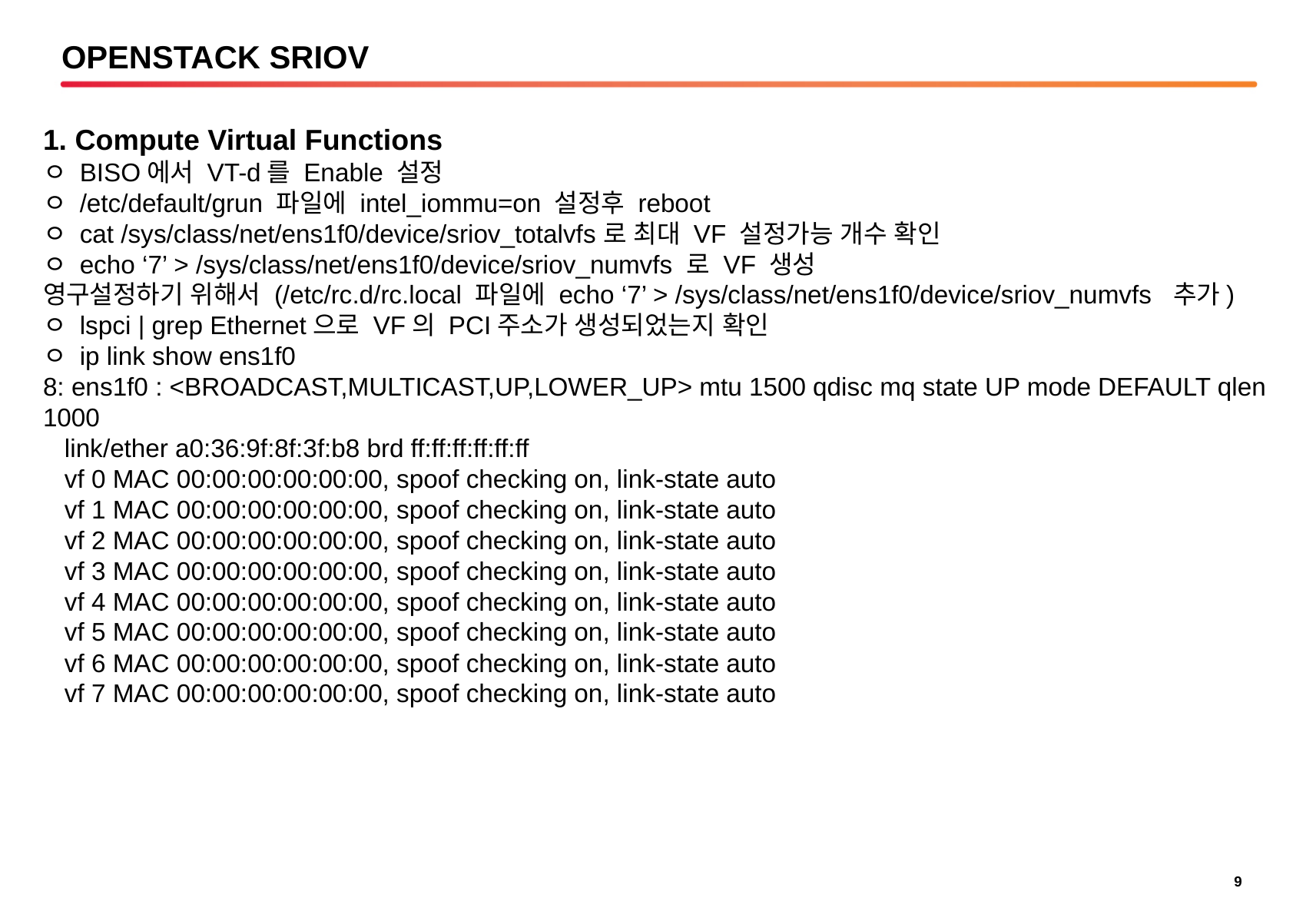

# OPENSTACK SRIOV
1. Compute Virtual Functions
ㅇ BISO에서 VT-d를 Enable 설정
ㅇ /etc/default/grun 파일에 intel_iommu=on 설정후 reboot
ㅇ cat /sys/class/net/ens1f0/device/sriov_totalvfs로 최대 VF 설정가능 개수 확인
ㅇ echo ‘7’ > /sys/class/net/ens1f0/device/sriov_numvfs 로 VF 생성
영구설정하기 위해서 (/etc/rc.d/rc.local 파일에 echo ‘7’ > /sys/class/net/ens1f0/device/sriov_numvfs  추가)
ㅇ lspci | grep Ethernet으로 VF의 PCI주소가 생성되었는지 확인
ㅇ ip link show ens1f0
8: ens1f0 : <BROADCAST,MULTICAST,UP,LOWER_UP> mtu 1500 qdisc mq state UP mode DEFAULT qlen 1000
   link/ether a0:36:9f:8f:3f:b8 brd ff:ff:ff:ff:ff:ff
   vf 0 MAC 00:00:00:00:00:00, spoof checking on, link-state auto
   vf 1 MAC 00:00:00:00:00:00, spoof checking on, link-state auto
   vf 2 MAC 00:00:00:00:00:00, spoof checking on, link-state auto
   vf 3 MAC 00:00:00:00:00:00, spoof checking on, link-state auto
   vf 4 MAC 00:00:00:00:00:00, spoof checking on, link-state auto
   vf 5 MAC 00:00:00:00:00:00, spoof checking on, link-state auto
   vf 6 MAC 00:00:00:00:00:00, spoof checking on, link-state auto
   vf 7 MAC 00:00:00:00:00:00, spoof checking on, link-state auto